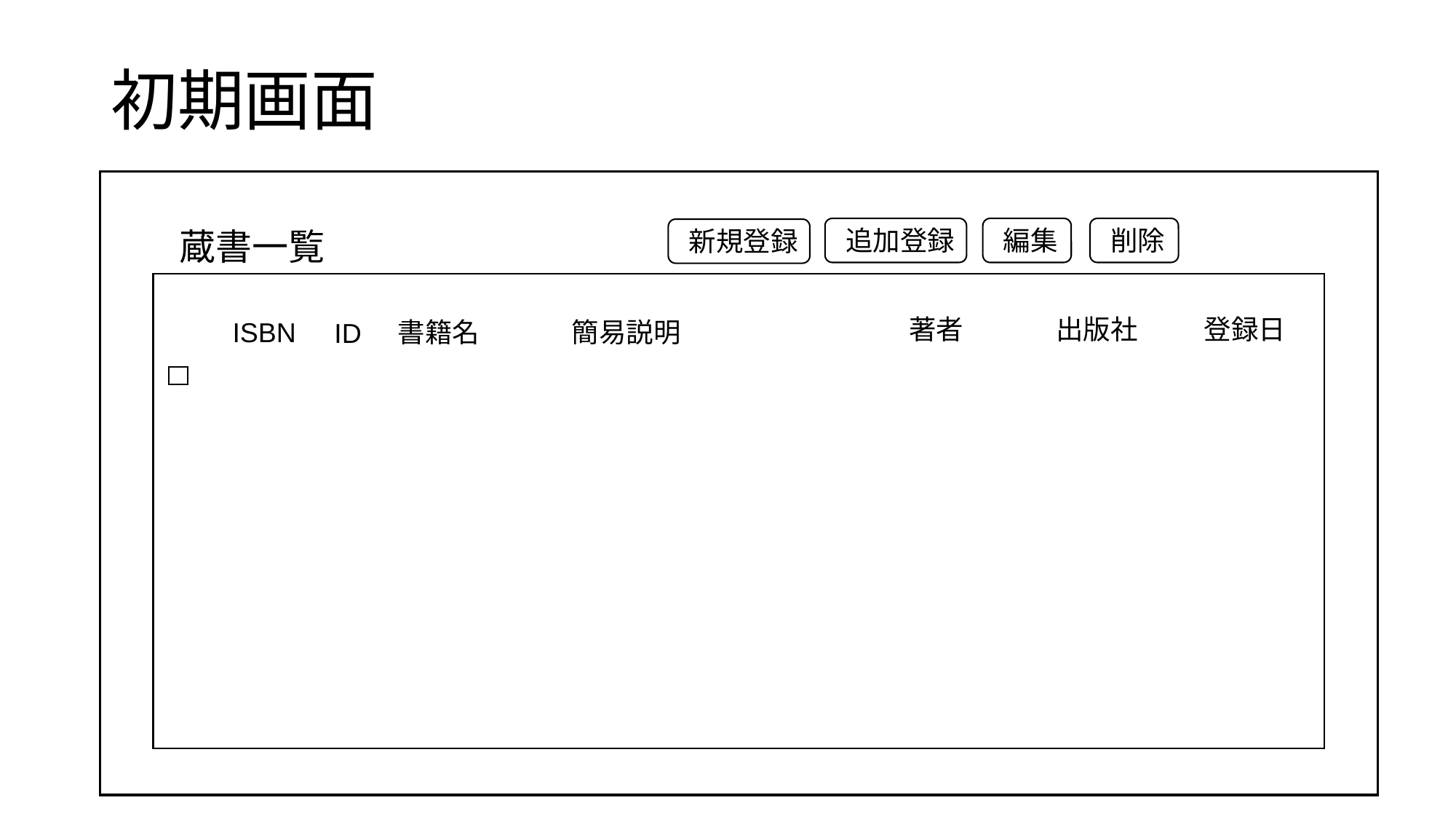

# 初期画面

蔵書一覧
追加登録
編集
削除

新規登録

著者
出版社
登録日
ISBN
書籍名
簡易説明
ID